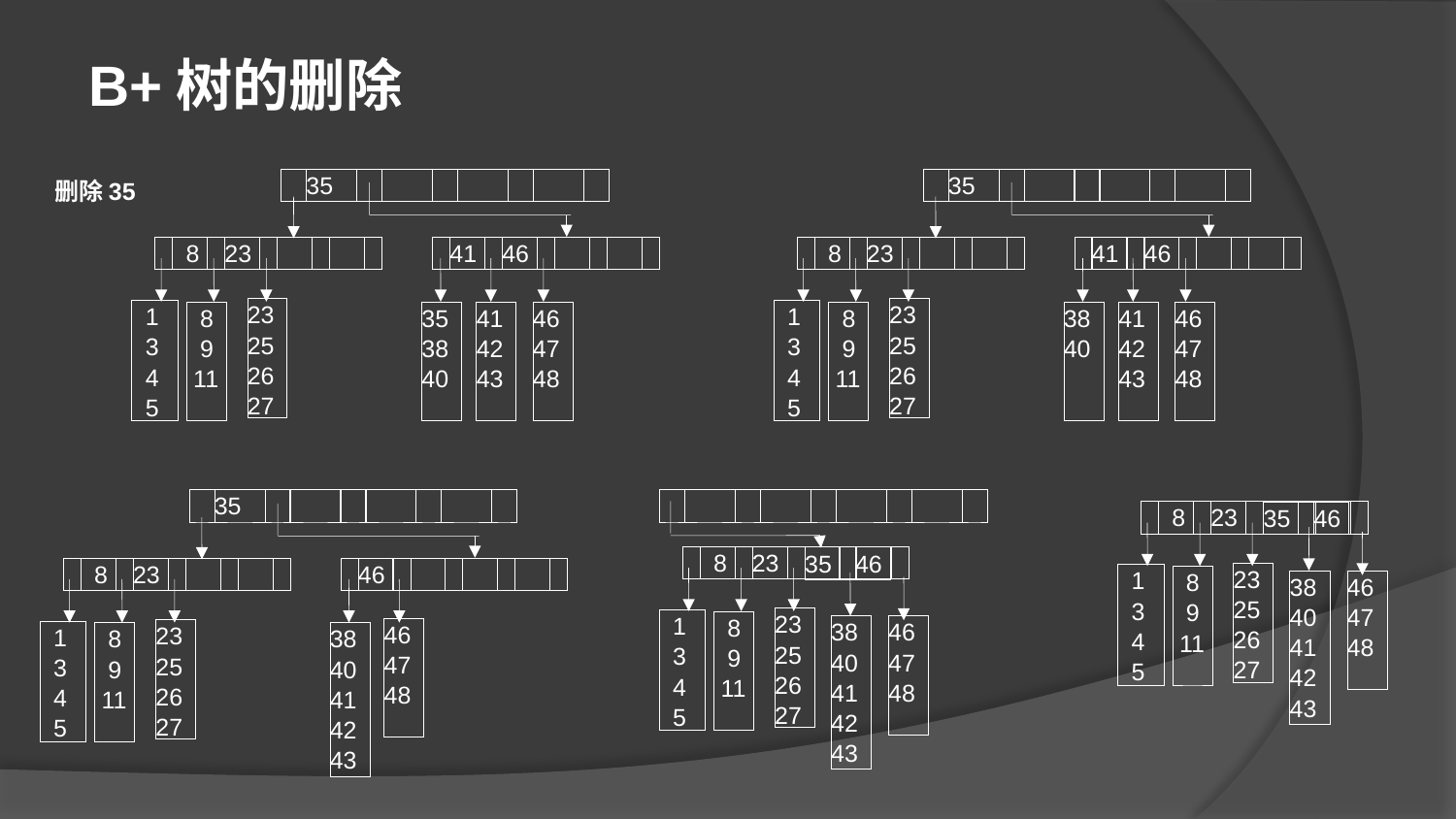

B+树的删除
删除35

35

  8

23

41

46

23
25
26
27
  1
  3
  4
  5
  8
  9
 11
35
38
40
41
42
43
46
47
48

35

  8

23

41

46

23
25
26
27
  1
  3
  4
  5
  8
  9
 11
38
40
41
42
43
46
47
48

35

  8

23

46

46
47
48
23
25
26
27
  1
  3
  4
  5
  8
  9
 11
38
40
41
42
43

  8

23

35
46

23
25
26
27
  1
  3
  4
  5
  8
  9
 11
38
40
41
42
43
46
47
48

  8

23

35
46

23
25
26
27
  1
  3
  4
  5
  8
  9
 11
38
40
41
42
43
46
47
48